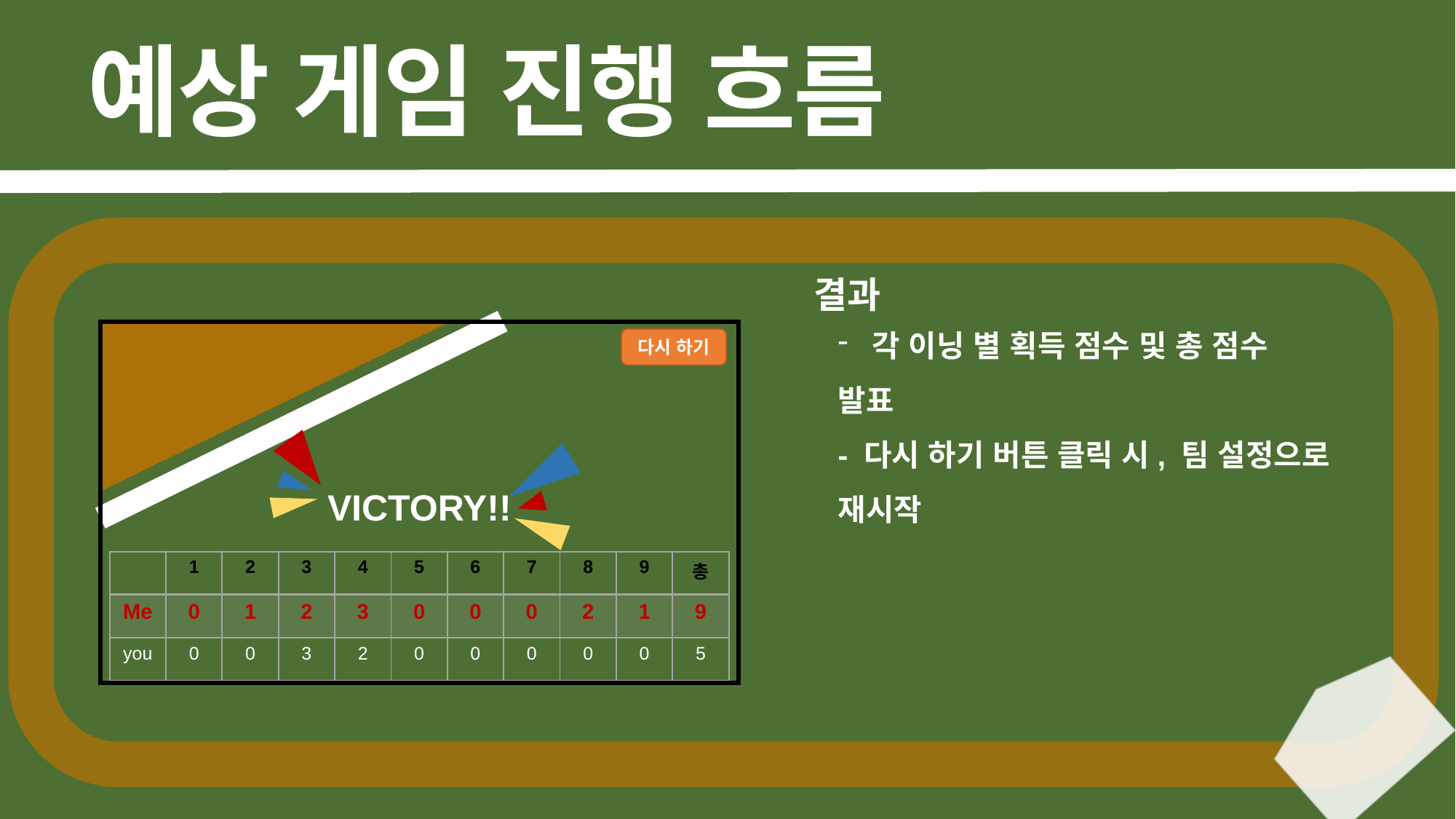

예상 게임 진행 흐름

결과
각 이닝 별 획득 점수 및 총 점수
발표
- 다시 하기 버튼 클릭 시, 팀 설정으로 재시작

다시 하기

VICTORY!!

|  | 1 | 2 | 3 | 4 | 5 | 6 | 7 | 8 | 9 | 총 |
| --- | --- | --- | --- | --- | --- | --- | --- | --- | --- | --- |
| Me | 0 | 1 | 2 | 3 | 0 | 0 | 0 | 2 | 1 | 9 |
| you | 0 | 0 | 3 | 2 | 0 | 0 | 0 | 0 | 0 | 5 |